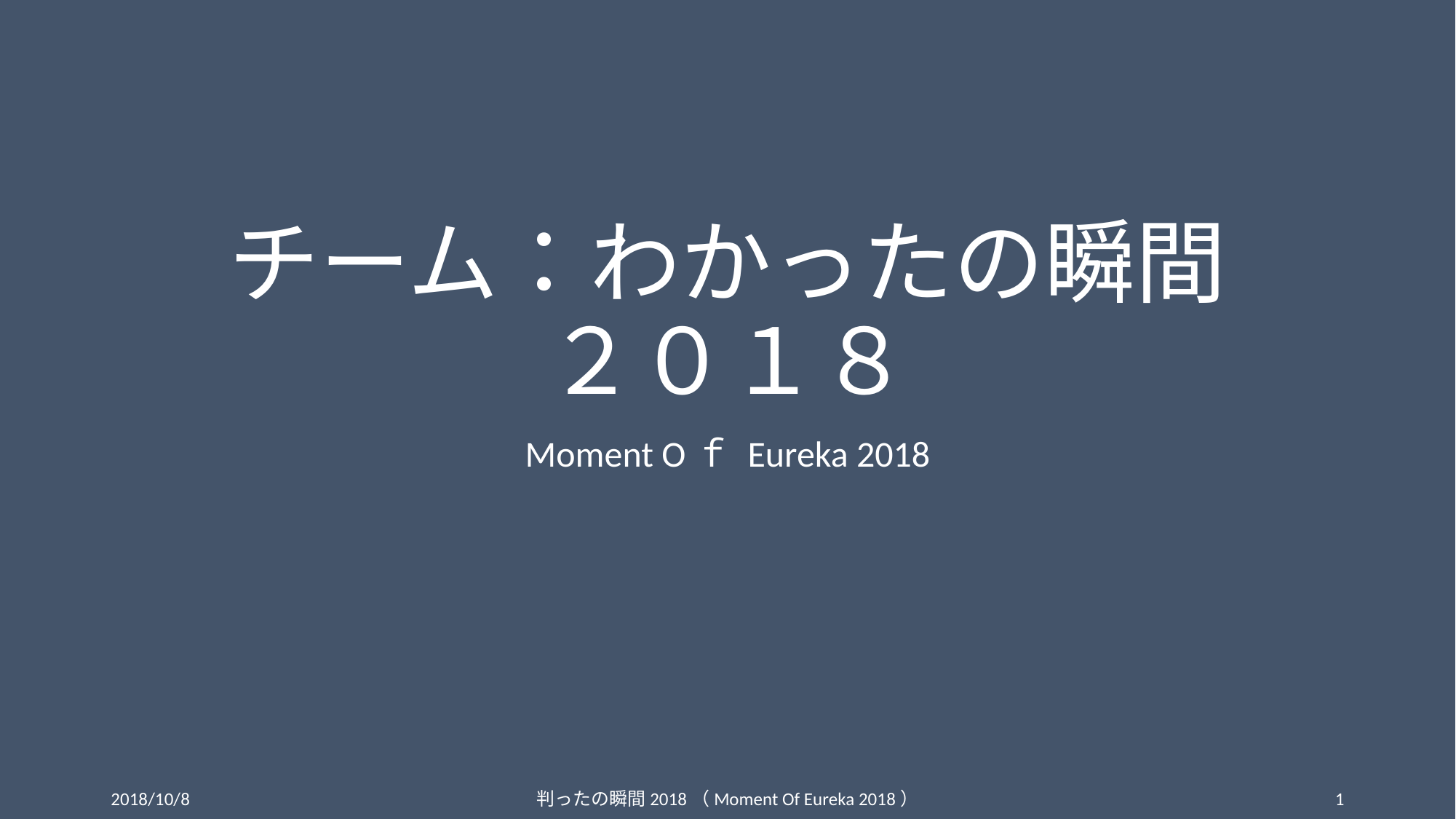

# チーム：わかったの瞬間２０１８
Moment Oｆ Eureka 2018
2018/10/8
判ったの瞬間2018（Moment Of Eureka 2018）
1